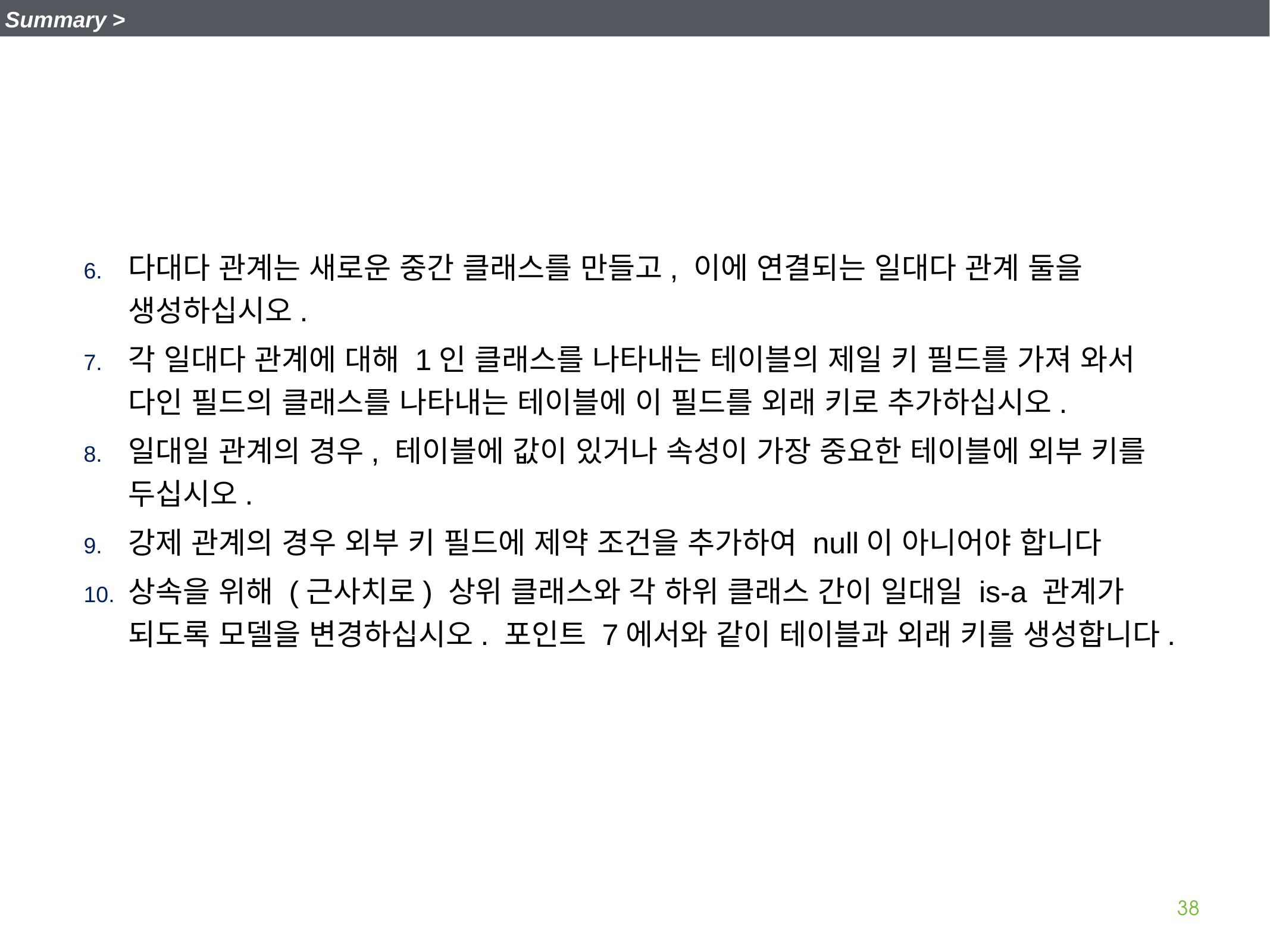

Summary >

다대다 관계는 새로운 중간 클래스를 만들고, 이에 연결되는 일대다 관계 둘을 생성하십시오.
각 일대다 관계에 대해 1인 클래스를 나타내는 테이블의 제일 키 필드를 가져 와서 다인 필드의 클래스를 나타내는 테이블에 이 필드를 외래 키로 추가하십시오.
일대일 관계의 경우, 테이블에 값이 있거나 속성이 가장 중요한 테이블에 외부 키를 두십시오.
강제 관계의 경우 외부 키 필드에 제약 조건을 추가하여 null이 아니어야 합니다
상속을 위해 (근사치로) 상위 클래스와 각 하위 클래스 간이 일대일 is-a 관계가 되도록 모델을 변경하십시오. 포인트 7에서와 같이 테이블과 외래 키를 생성합니다.
38